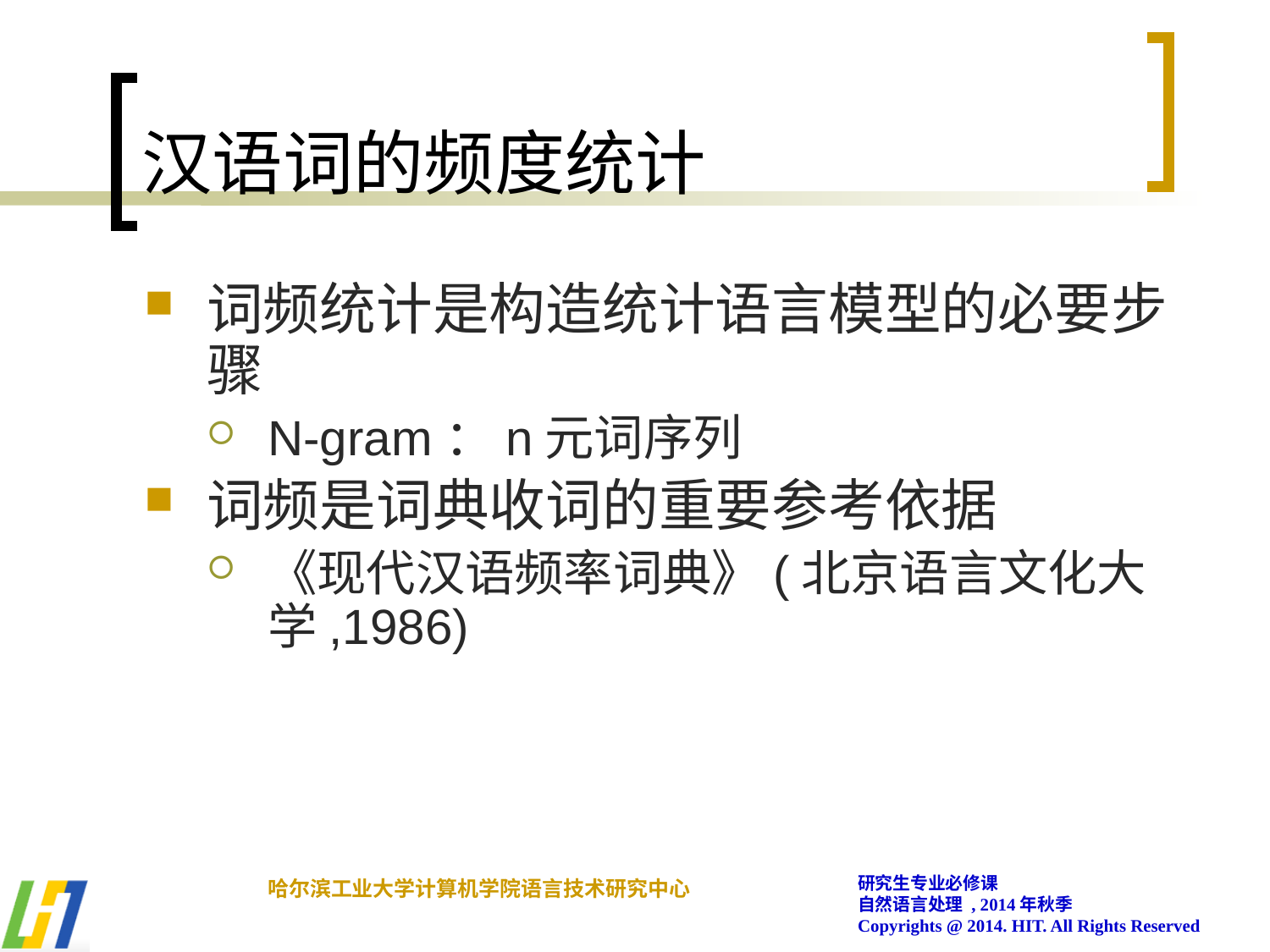

# 汉语词的频度统计
词频统计是构造统计语言模型的必要步骤
N-gram：n元词序列
词频是词典收词的重要参考依据
《现代汉语频率词典》(北京语言文化大学,1986)

研究生专业必修课
自然语言处理 , 2014年秋季
Copyrights @ 2014. HIT. All Rights Reserved
哈尔滨工业大学计算机学院语言技术研究中心